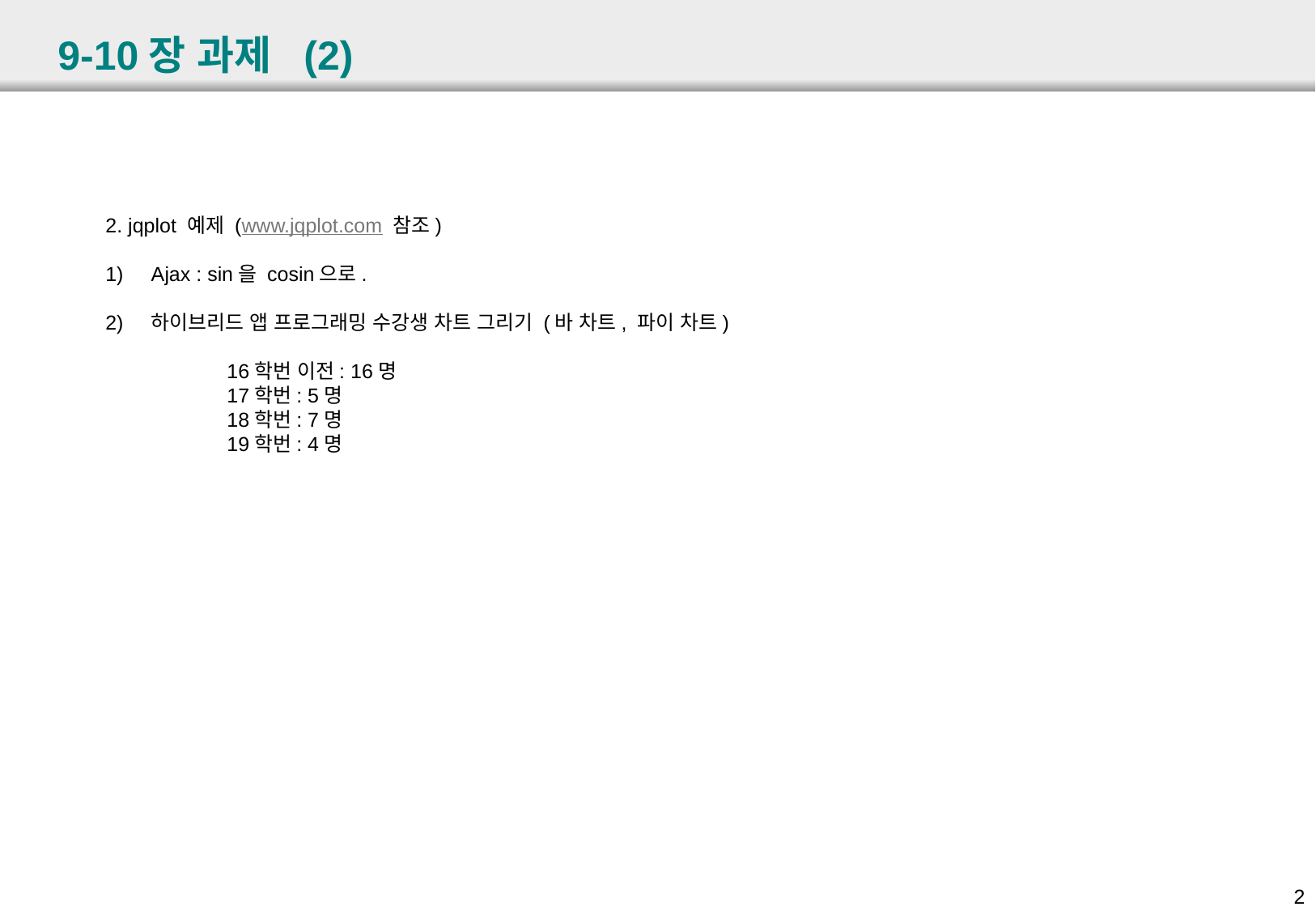

# 9-10장 과제  (2)
2. jqplot 예제 (www.jqplot.com 참조)

Ajax : sin을 cosin으로.

하이브리드 앱 프로그래밍 수강생 차트 그리기 (바 차트, 파이 차트)

	16학번 이전: 16명
	17학번: 5명
	18학번: 7명
	19학번: 4명